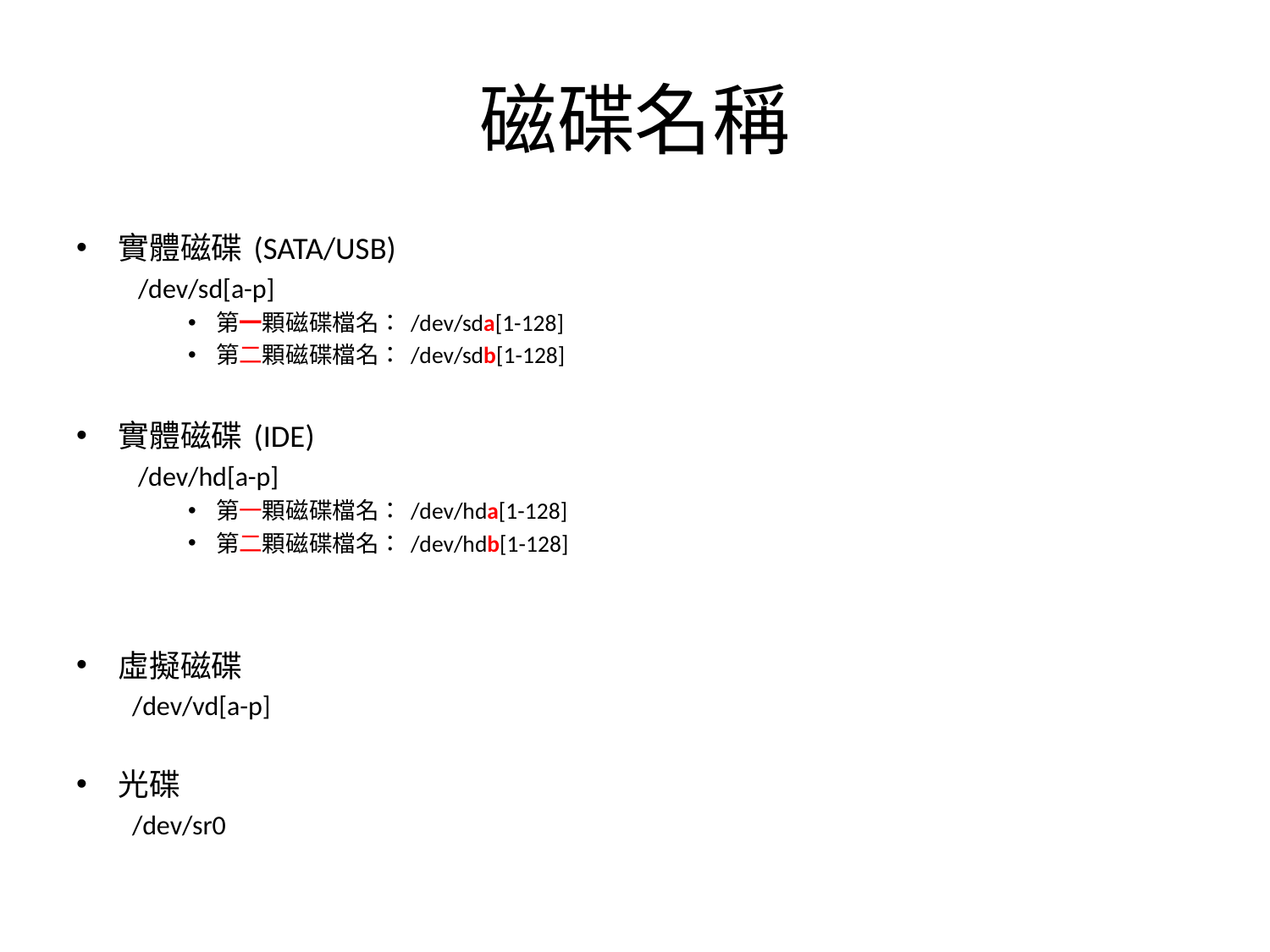

# 磁碟名稱
實體磁碟 (SATA/USB)
 /dev/sd[a-p]
第一顆磁碟檔名： /dev/sda[1-128]
第二顆磁碟檔名： /dev/sdb[1-128]

實體磁碟 (IDE)
 /dev/hd[a-p]
第一顆磁碟檔名： /dev/hda[1-128]
第二顆磁碟檔名： /dev/hdb[1-128]

虛擬磁碟
/dev/vd[a-p]

光碟
/dev/sr0